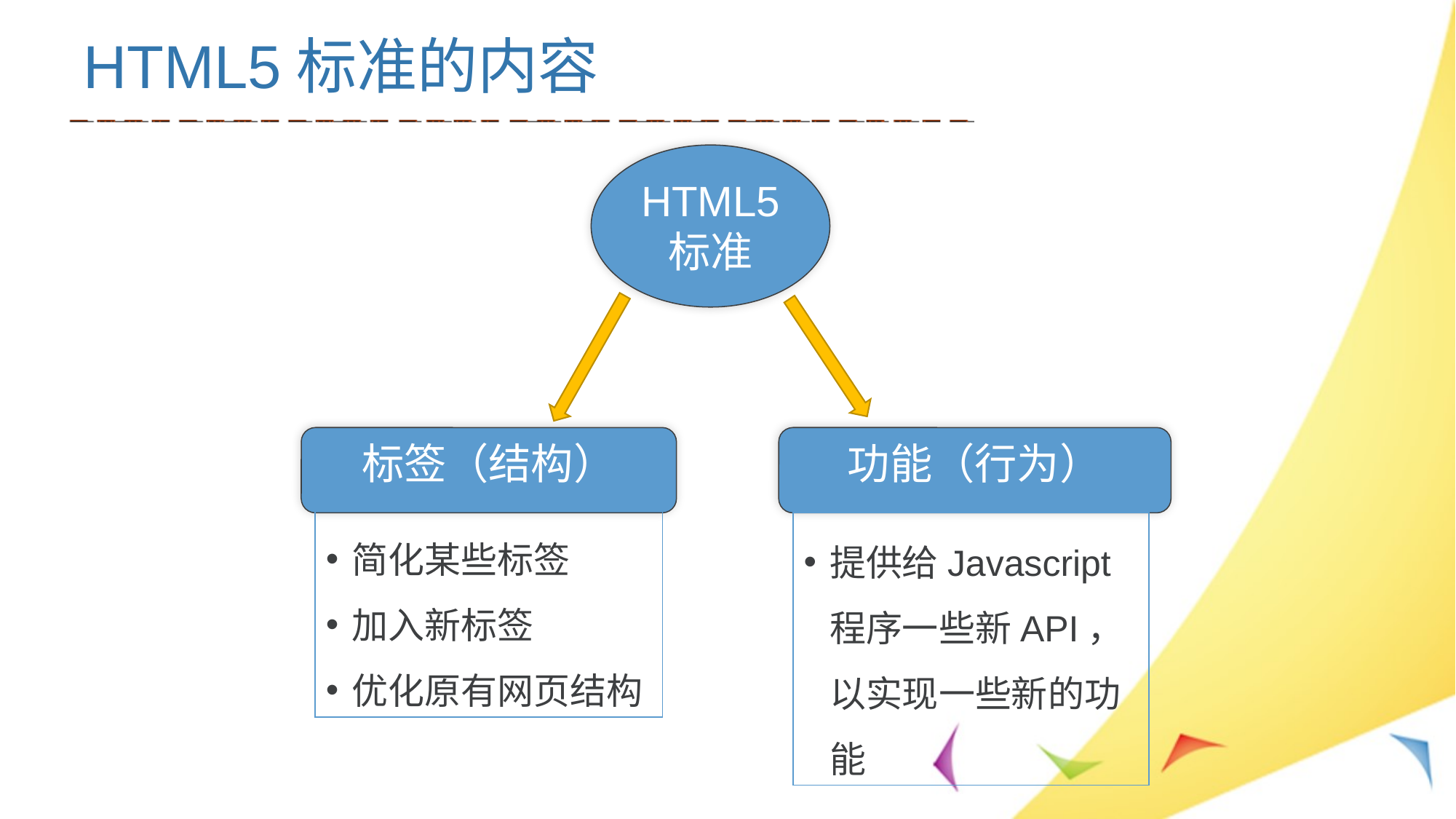

HTML5标准的内容
HTML5
标准

标签（结构）
功能（行为）
简化某些标签
加入新标签
优化原有网页结构
提供给Javascript程序一些新API，以实现一些新的功能